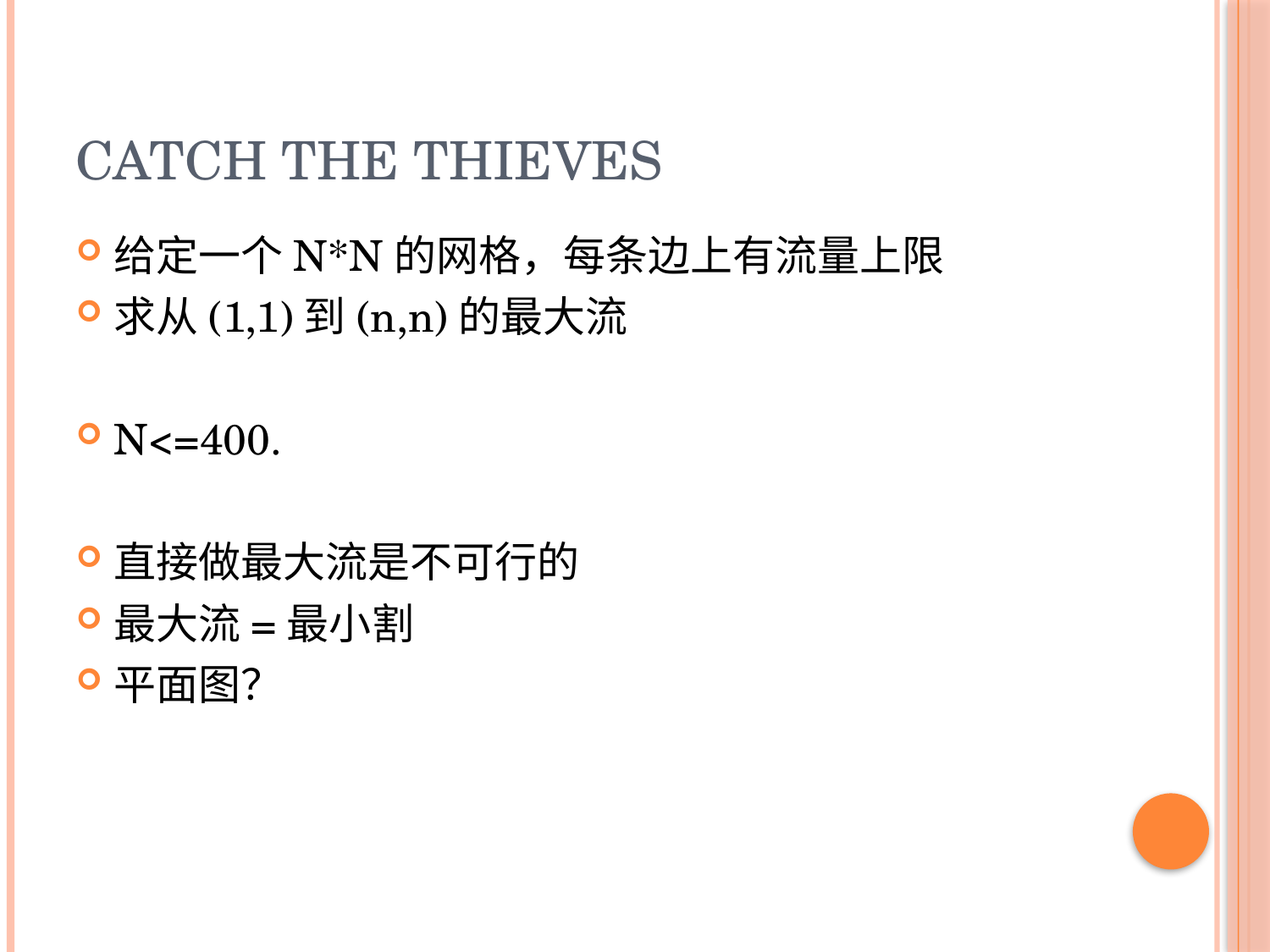

# Catch The Thieves
给定一个N*N的网格，每条边上有流量上限
求从(1,1)到(n,n)的最大流

N<=400.

直接做最大流是不可行的
最大流=最小割
平面图？